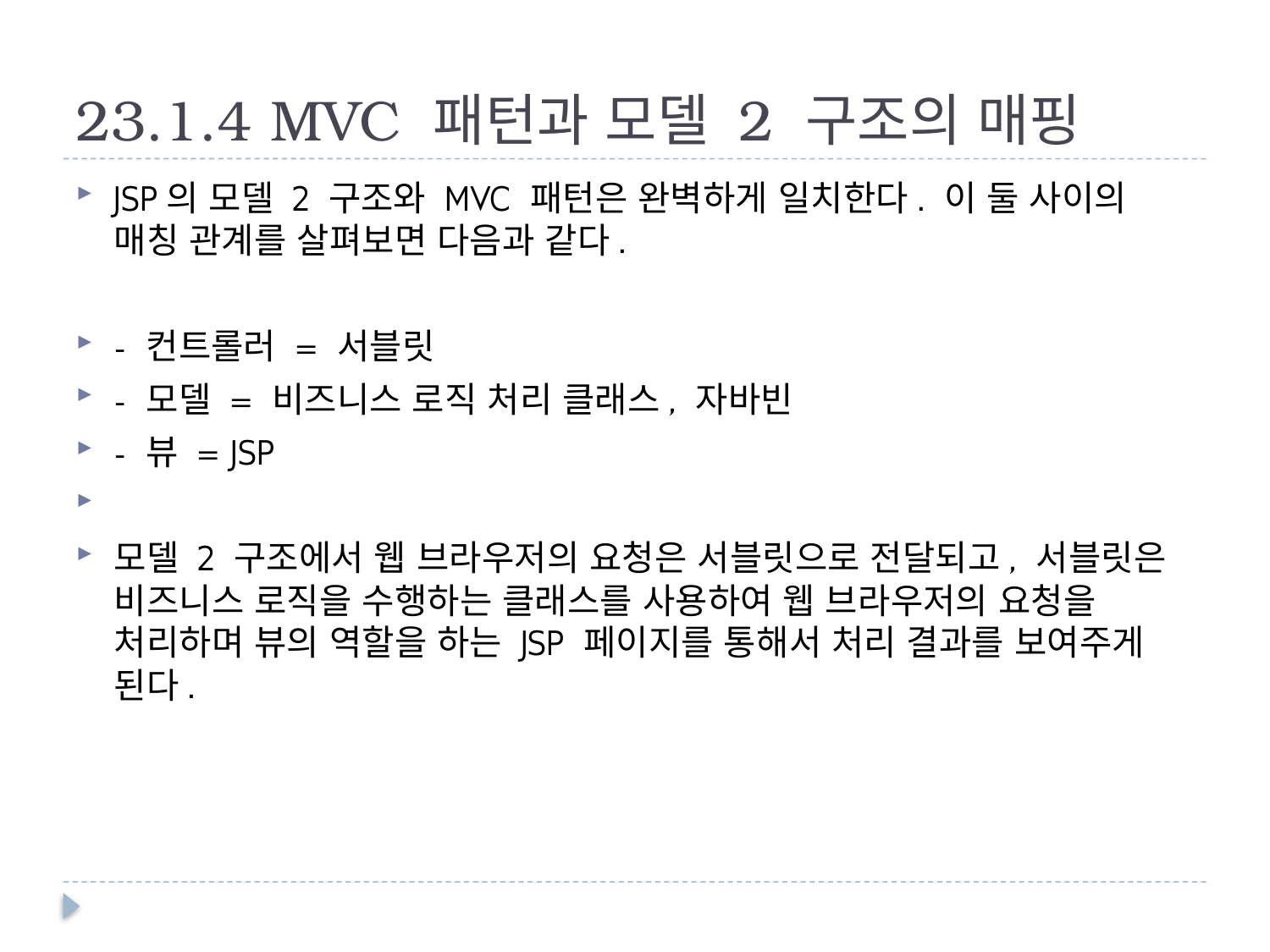

# 23.1.4 MVC 패턴과 모델 2 구조의 매핑
JSP의 모델 2 구조와 MVC 패턴은 완벽하게 일치한다. 이 둘 사이의 매칭 관계를 살펴보면 다음과 같다.

- 컨트롤러 = 서블릿
- 모델 = 비즈니스 로직 처리 클래스, 자바빈
- 뷰 = JSP

모델 2 구조에서 웹 브라우저의 요청은 서블릿으로 전달되고, 서블릿은 비즈니스 로직을 수행하는 클래스를 사용하여 웹 브라우저의 요청을 처리하며 뷰의 역할을 하는 JSP 페이지를 통해서 처리 결과를 보여주게 된다.